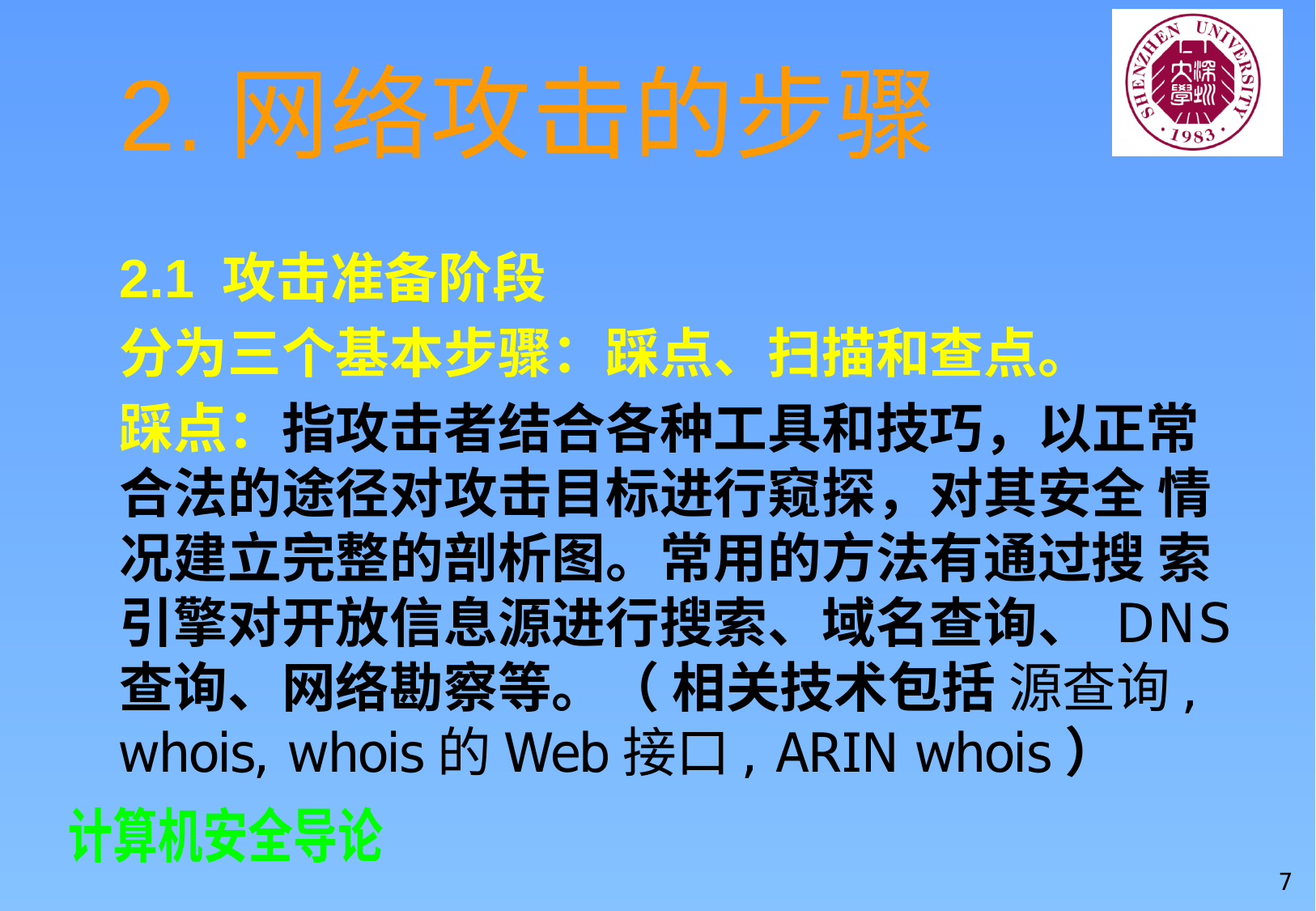

# 2.网络攻击的步骤
2.1 攻击准备阶段
分为三个基本步骤：踩点、扫描和查点。
踩点：指攻击者结合各种工具和技巧，以正常合法的途径对攻击目标进行窥探，对其安全 情况建立完整的剖析图。常用的方法有通过搜 索引擎对开放信息源进行搜索、域名查询、 DNS 查询、网络勘察等。（ 相关技术包括 源查询, whois, whois的Web接口, ARIN whois）

7